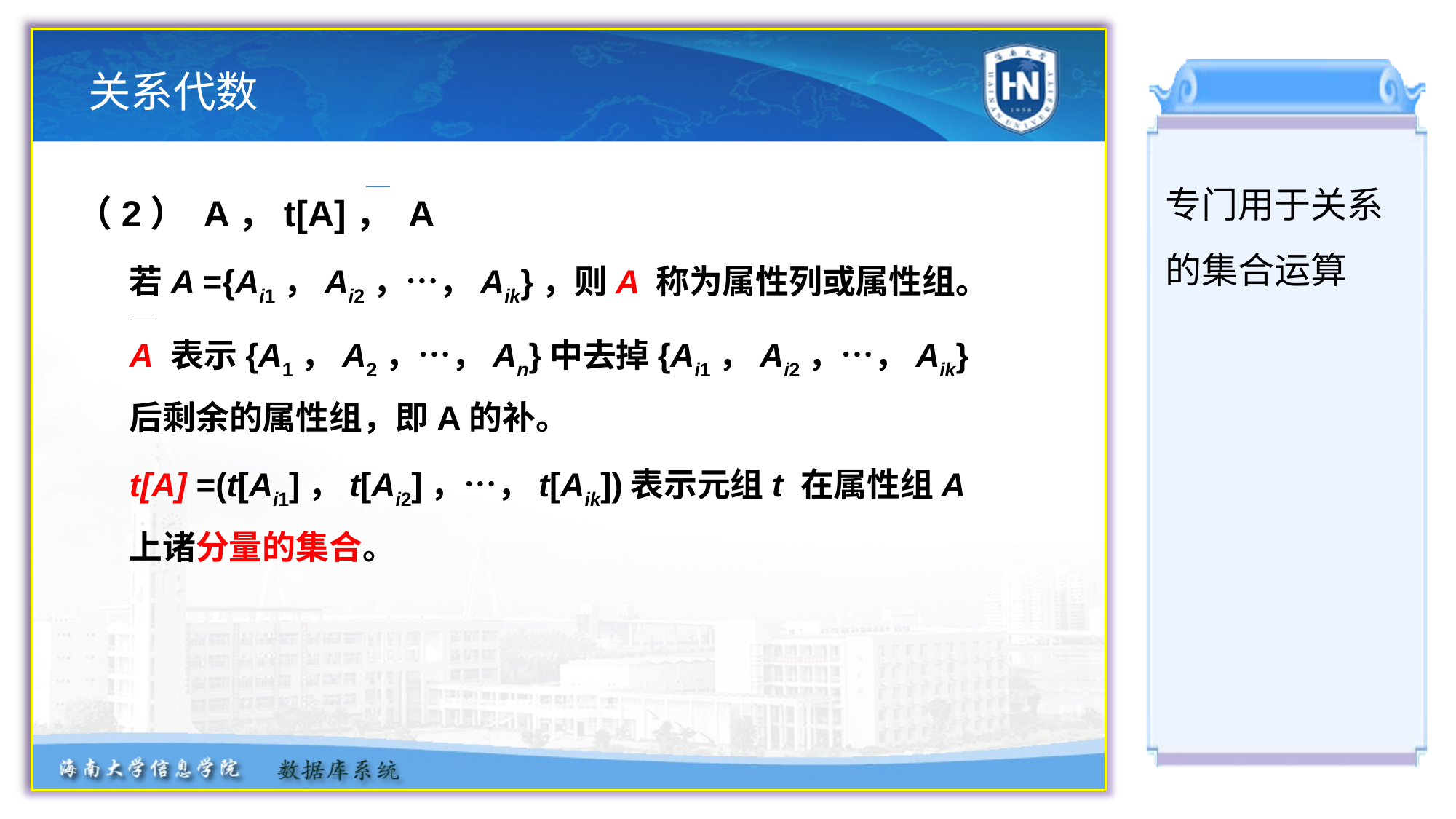

# 关系代数
专门用于关系的集合运算
（2） A，t[A]， A
若A ={Ai1，Ai2，…，Aik}，则A 称为属性列或属性组。
A 表示{A1，A2，…，An}中去掉{Ai1，Ai2，…，Aik}后剩余的属性组，即A的补。
t[A] =(t[Ai1]，t[Ai2]，…，t[Aik])表示元组t 在属性组A上诸分量的集合。